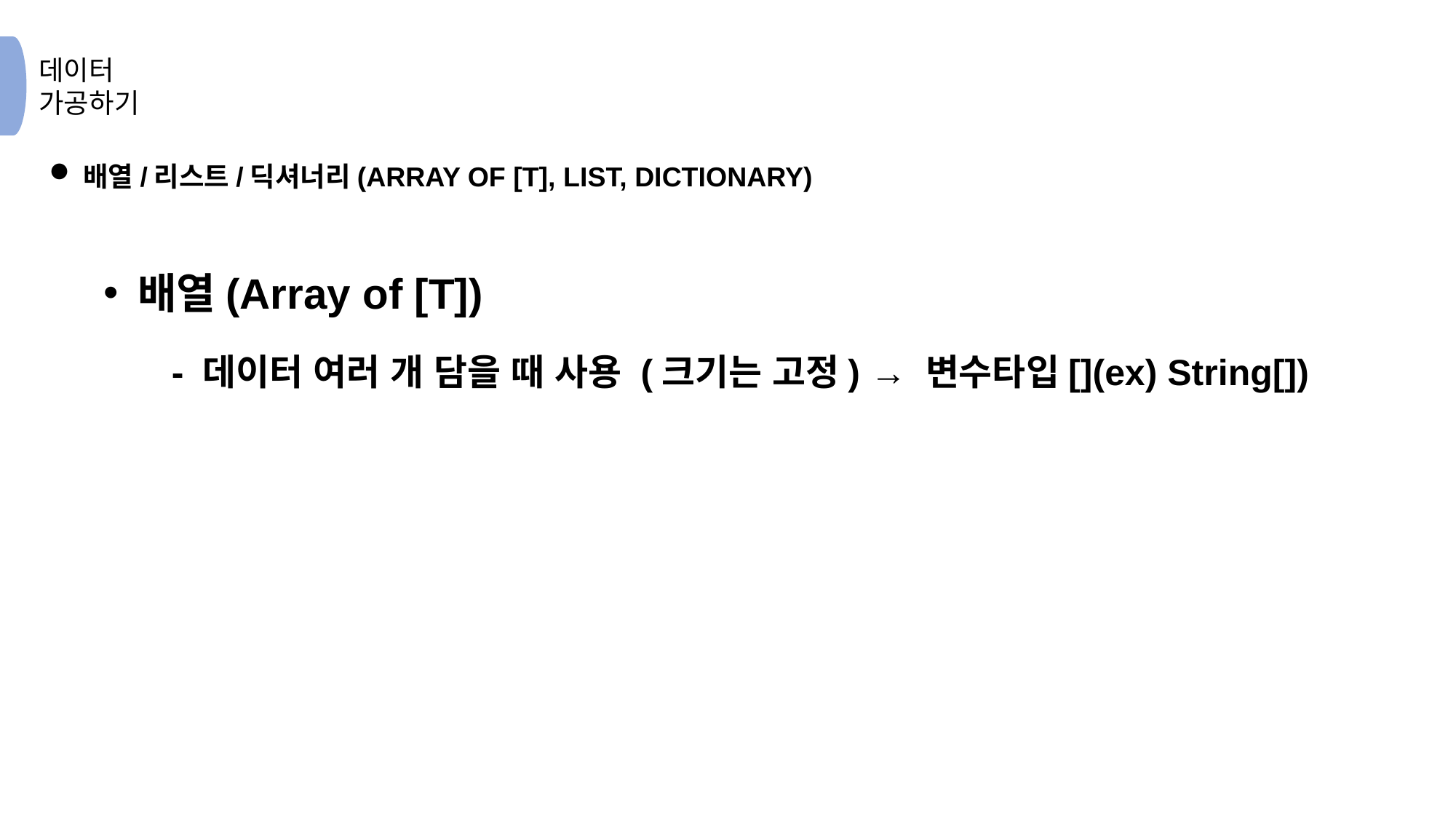

배열/리스트/딕셔너리(ARRAY OF [T], LIST, DICTIONARY)

배열(Array of [T])
   - 데이터 여러 개 담을 때 사용 (크기는 고정) → 변수타입[](ex) String[])